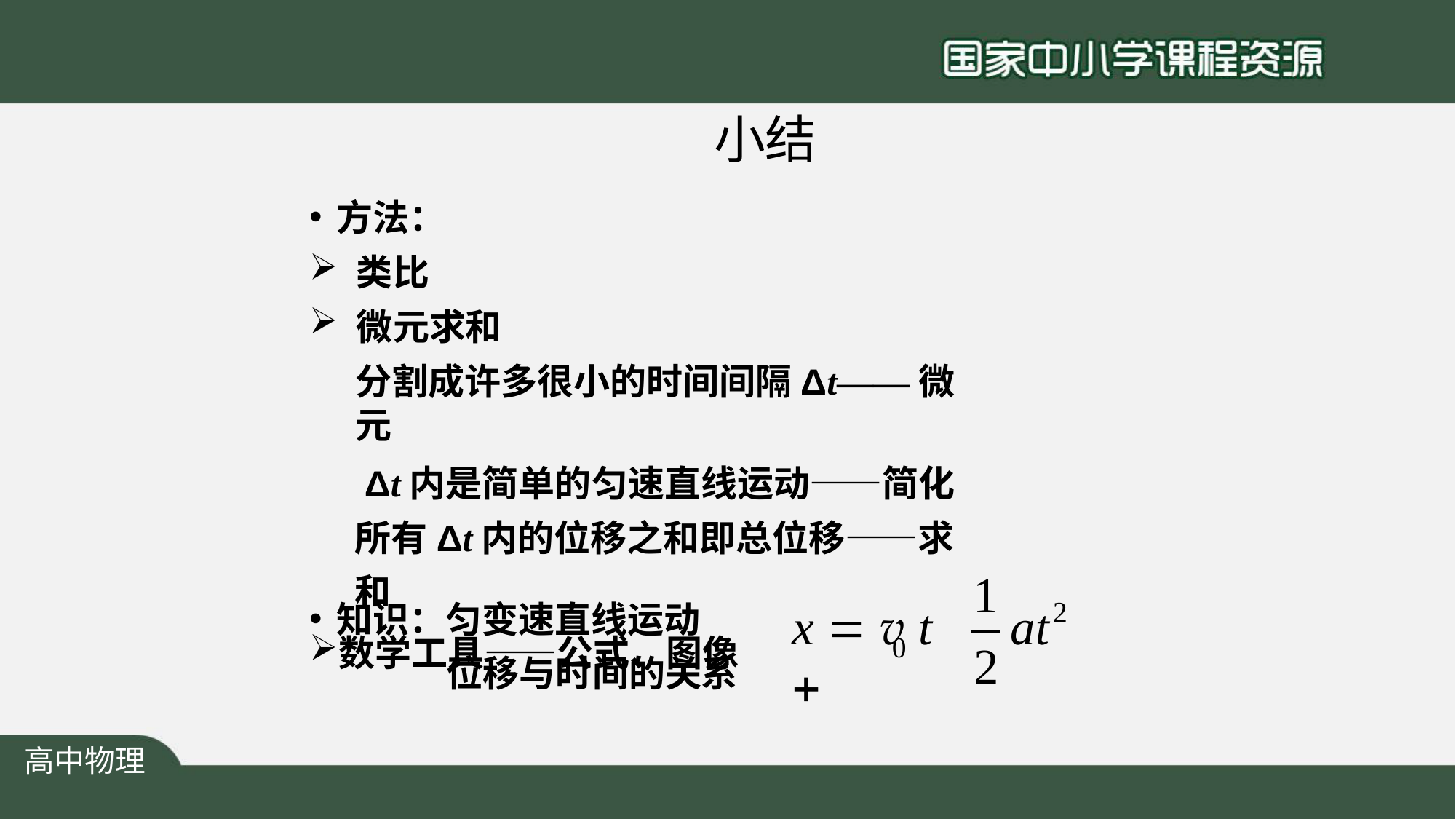

# 小结
方法：
类比
微元求和
分割成许多很小的时间间隔Δt——微元
Δt内是简单的匀速直线运动——简化 所有Δt内的位移之和即总位移——求和
数学工具——公式、图像
1
2
知识：匀变速直线运动
位移与时间的关系
2
x = v t +
at
0

高中物理